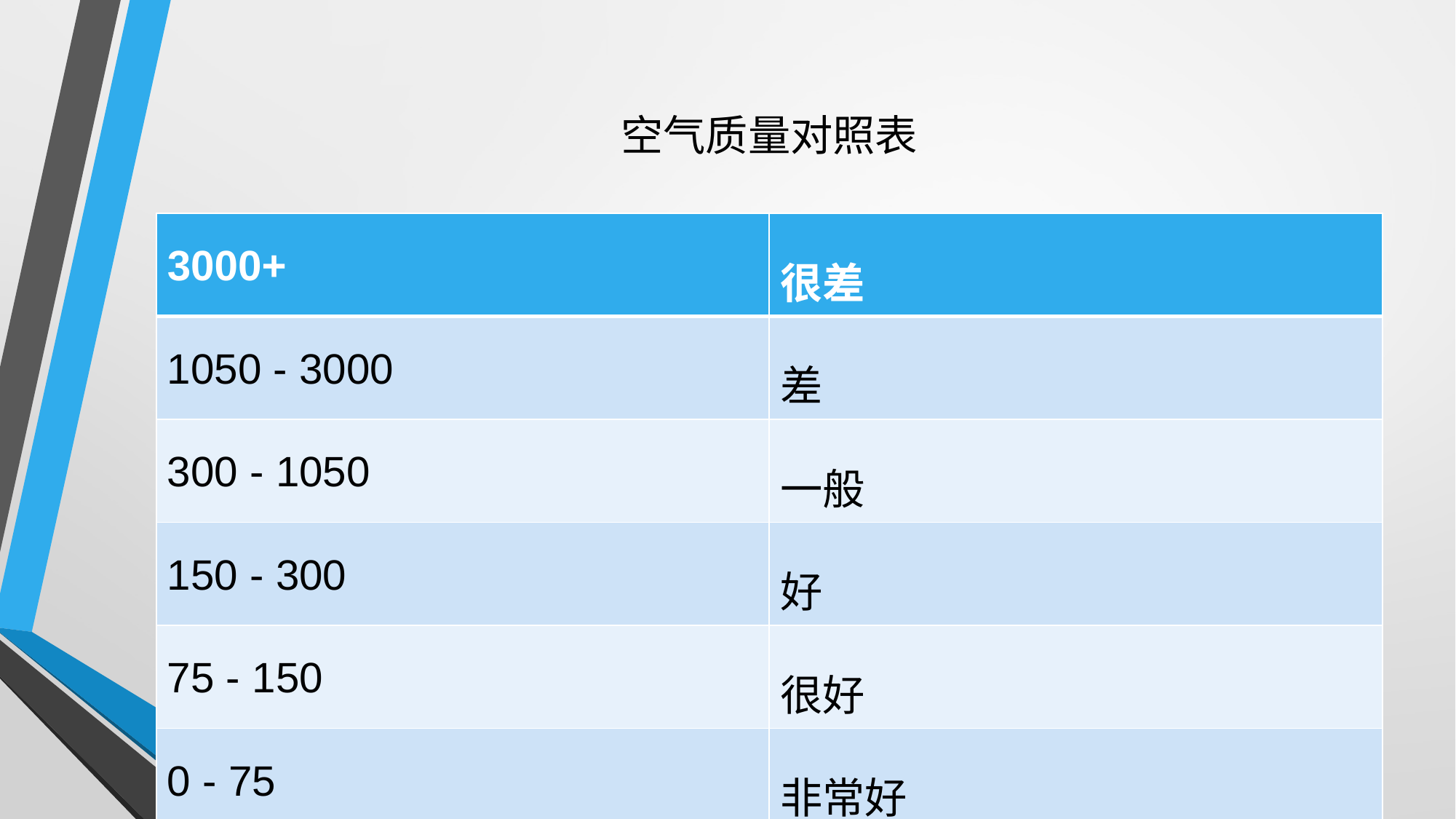

# 空气质量对照表
| 3000+ | 很差 |
| --- | --- |
| 1050 - 3000 | 差 |
| 300 - 1050 | 一般 |
| 150 - 300 | 好 |
| 75 - 150 | 很好 |
| 0 - 75 | 非常好 |